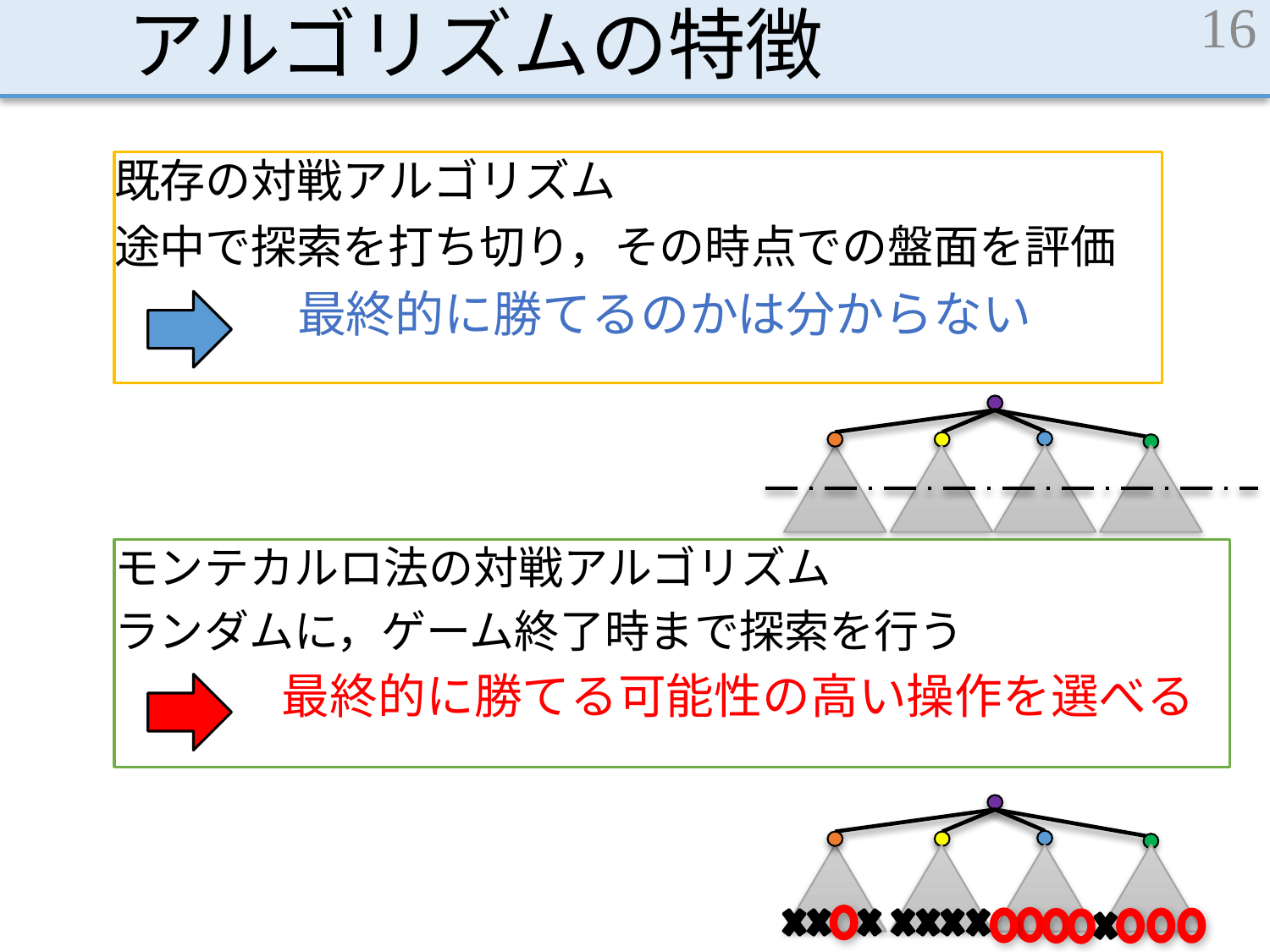

# アルゴリズムの特徴
16
既存の対戦アルゴリズム
途中で探索を打ち切り，その時点での盤面を評価
　　　　最終的に勝てるのかは分からない

モンテカルロ法の対戦アルゴリズム
ランダムに，ゲーム終了時まで探索を行う
　　　　最終的に勝てる可能性の高い操作を選べる